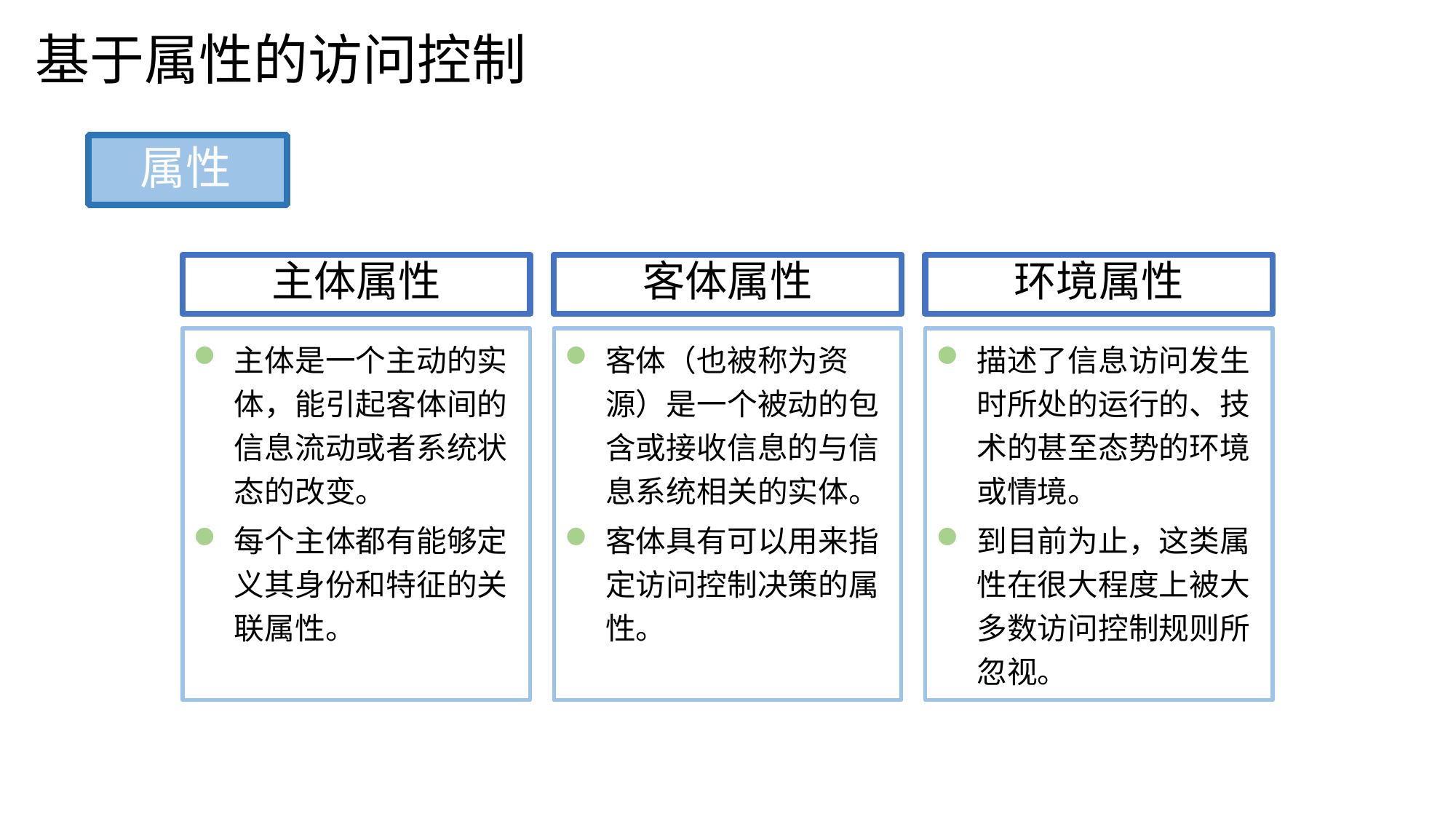

基于属性的访问控制
属性
主体属性
客体属性
环境属性
主体是一个主动的实体，能引起客体间的信息流动或者系统状态的改变。
每个主体都有能够定义其身份和特征的关联属性。
客体（也被称为资源）是一个被动的包含或接收信息的与信息系统相关的实体。
客体具有可以用来指定访问控制决策的属性。
描述了信息访问发生时所处的运行的、技术的甚至态势的环境或情境。
到目前为止，这类属性在很大程度上被大多数访问控制规则所忽视。